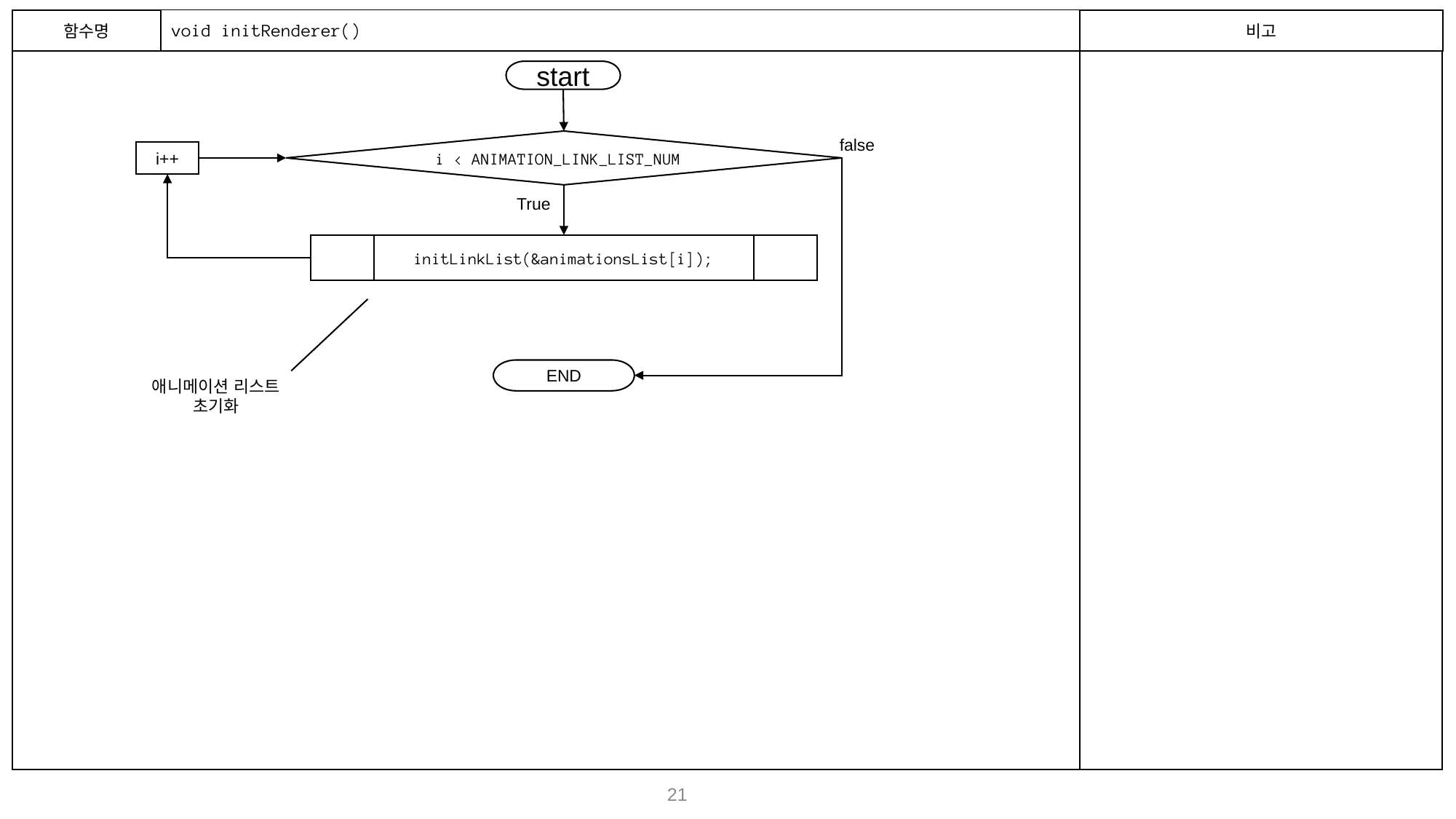

함수명
# void initRenderer()
비고

start
false
i < ANIMATION_LINK_LIST_NUM
i++
True
initLinkList(&animationsList[i]);
애니메이션 리스트 초기화
END
21